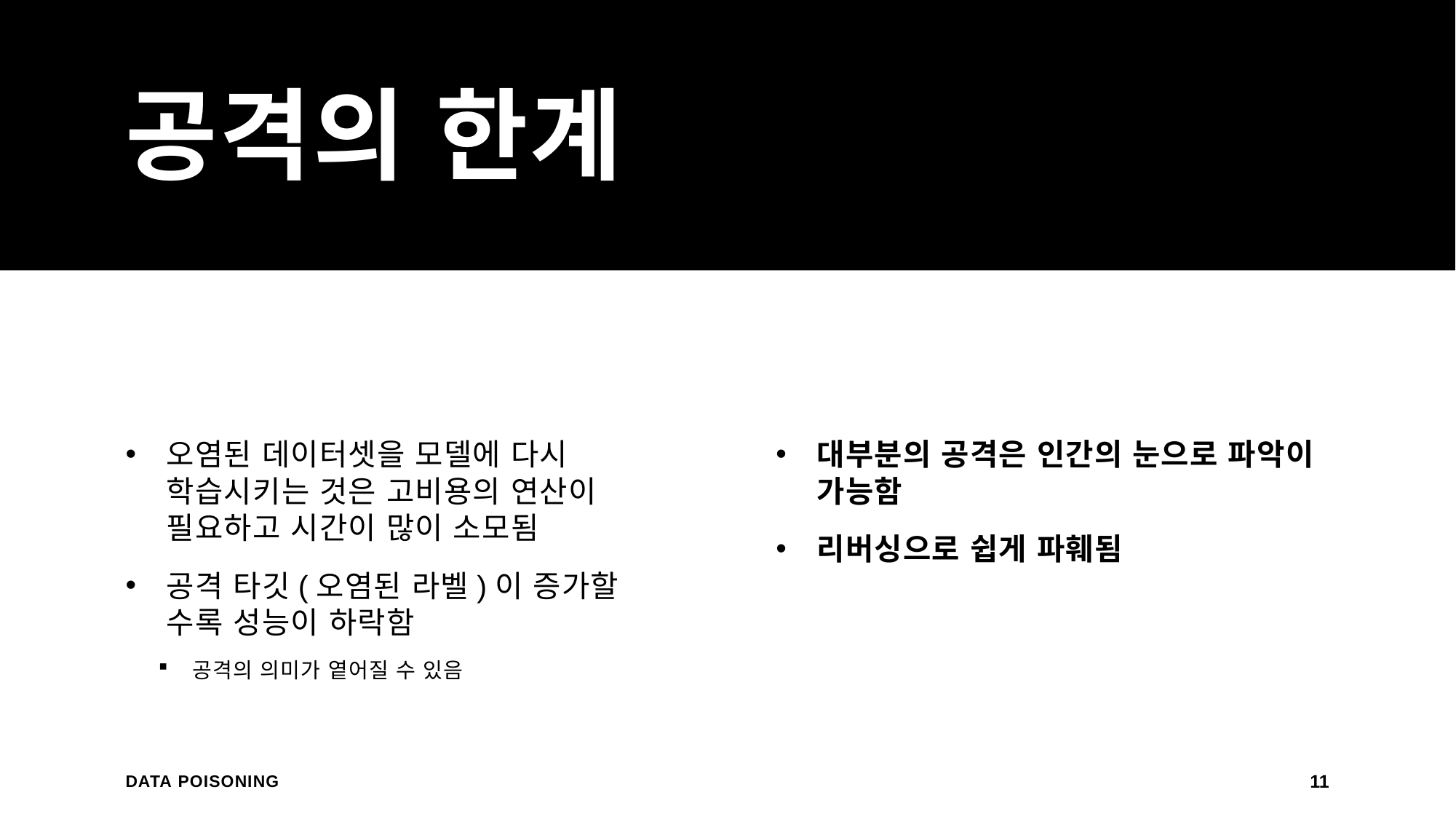

# 공격의 한계

오염된 데이터셋을 모델에 다시 학습시키는 것은 고비용의 연산이 필요하고 시간이 많이 소모됨
공격 타깃(오염된 라벨)이 증가할 수록 성능이 하락함
공격의 의미가 옅어질 수 있음
대부분의 공격은 인간의 눈으로 파악이 가능함
리버싱으로 쉽게 파훼됨
Data poisoning
11